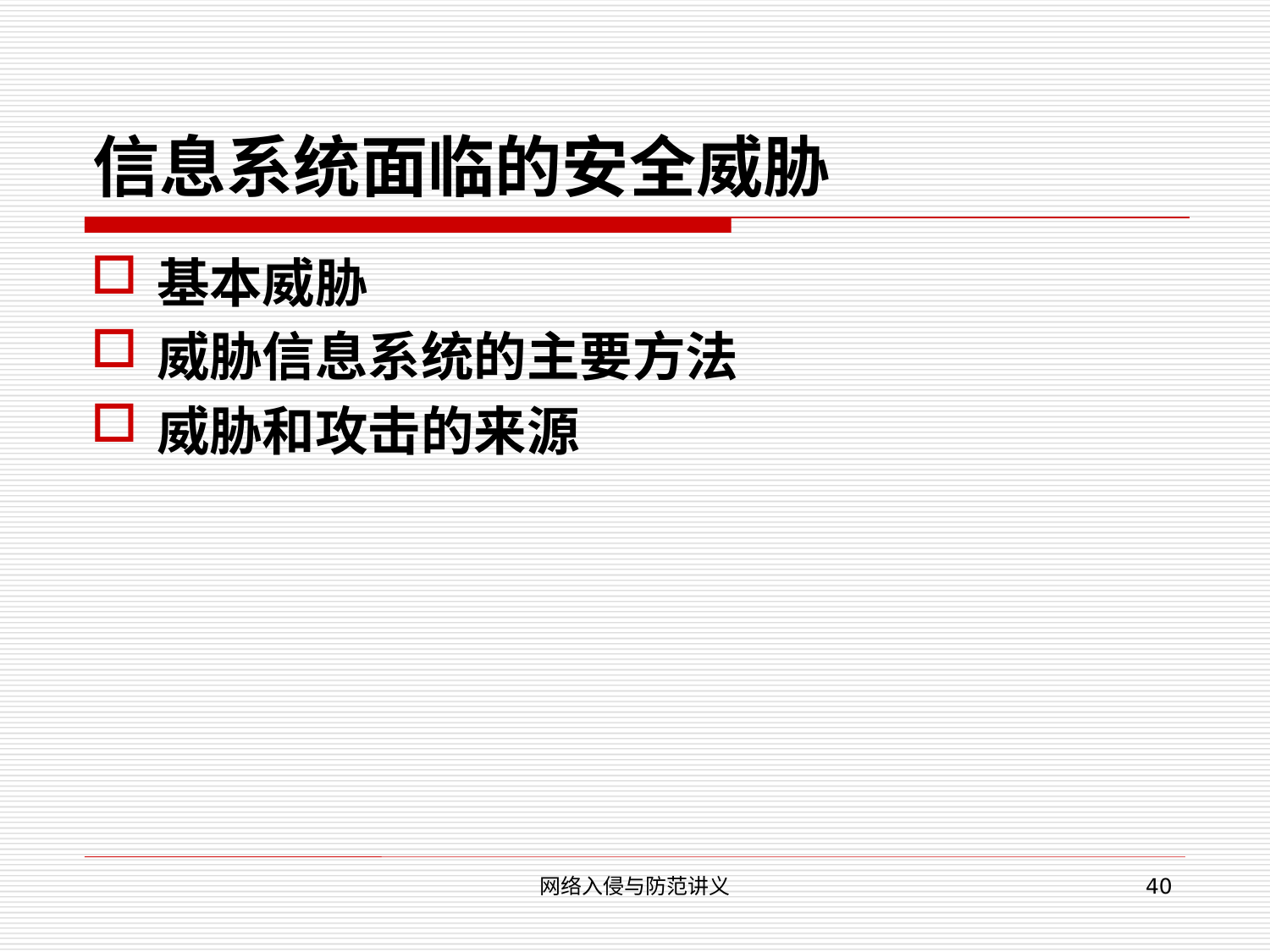

信息系统面临的安全威胁
基本威胁
威胁信息系统的主要方法
威胁和攻击的来源

网络入侵与防范讲义
40